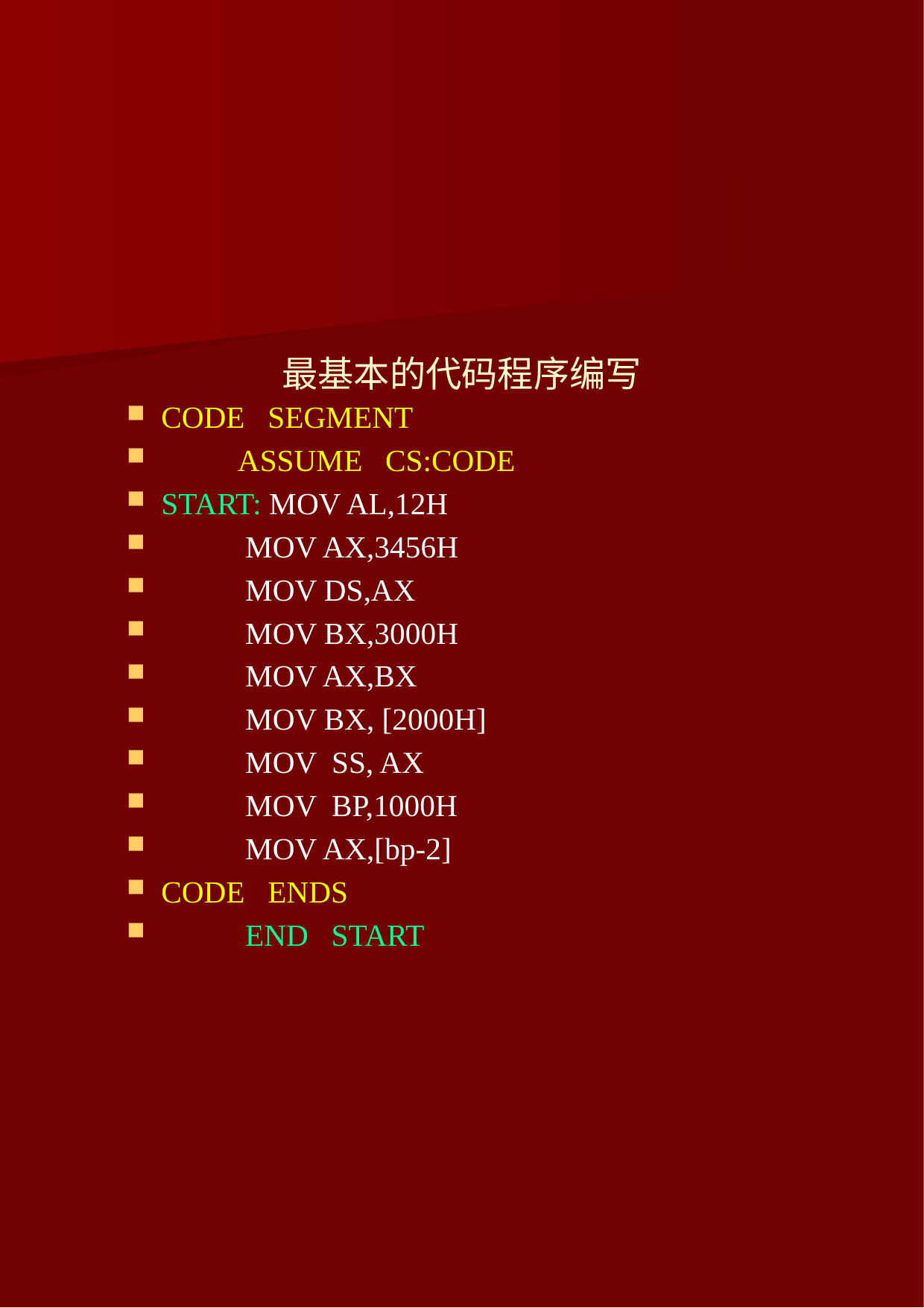

# 最基本的代码程序编写
CODE   SEGMENT
          ASSUME   CS:CODE
START: MOV AL,12H
           MOV AX,3456H
           MOV DS,AX
           MOV BX,3000H
           MOV AX,BX
           MOV BX, [2000H]
           MOV  SS, AX
           MOV  BP,1000H
           MOV AX,[bp-2]
CODE   ENDS
           END   START